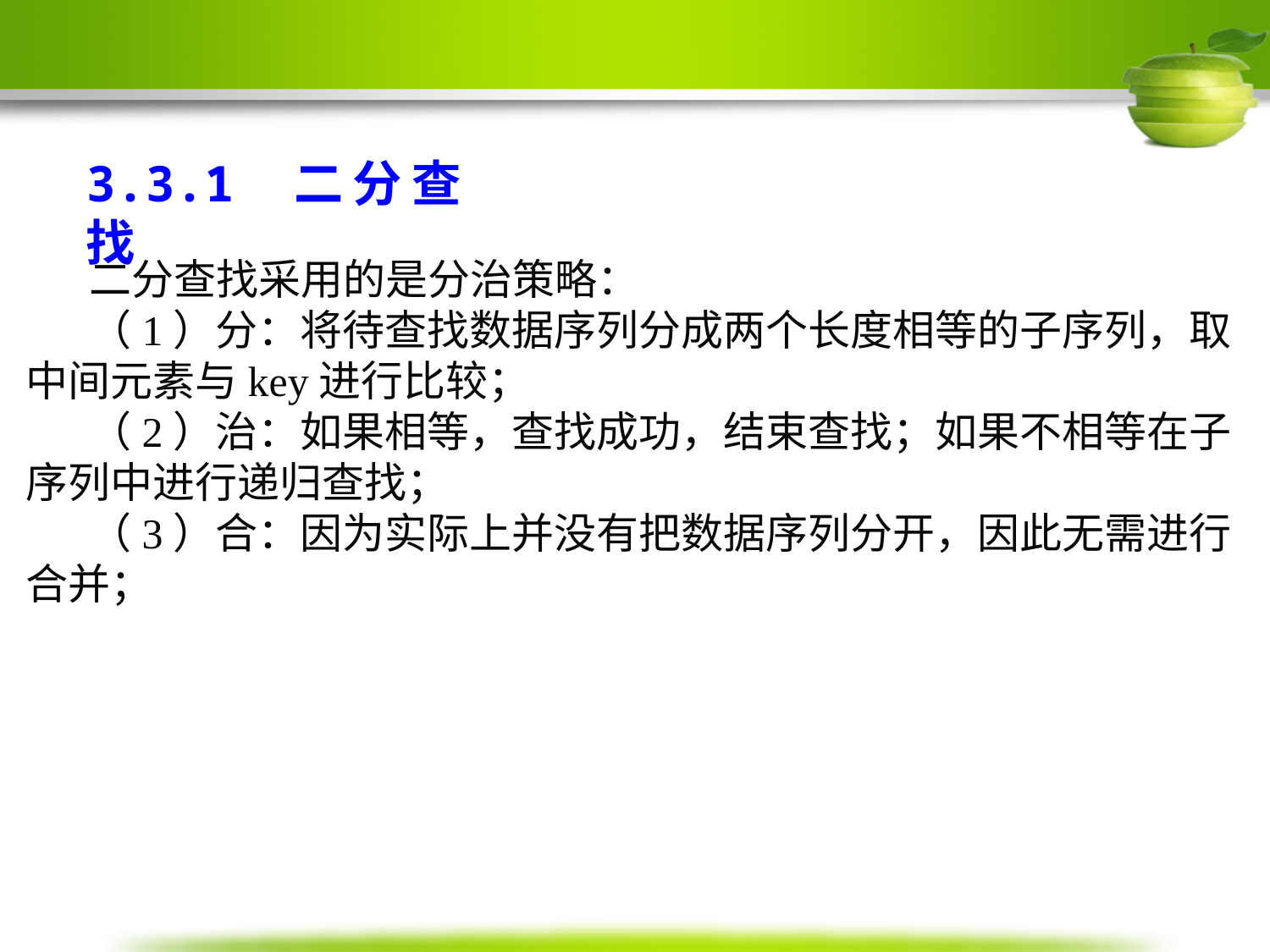

3.3.1 二分查找
二分查找采用的是分治策略：
（1）分：将待查找数据序列分成两个长度相等的子序列，取中间元素与key进行比较；
（2）治：如果相等，查找成功，结束查找；如果不相等在子序列中进行递归查找；
（3）合：因为实际上并没有把数据序列分开，因此无需进行合并；